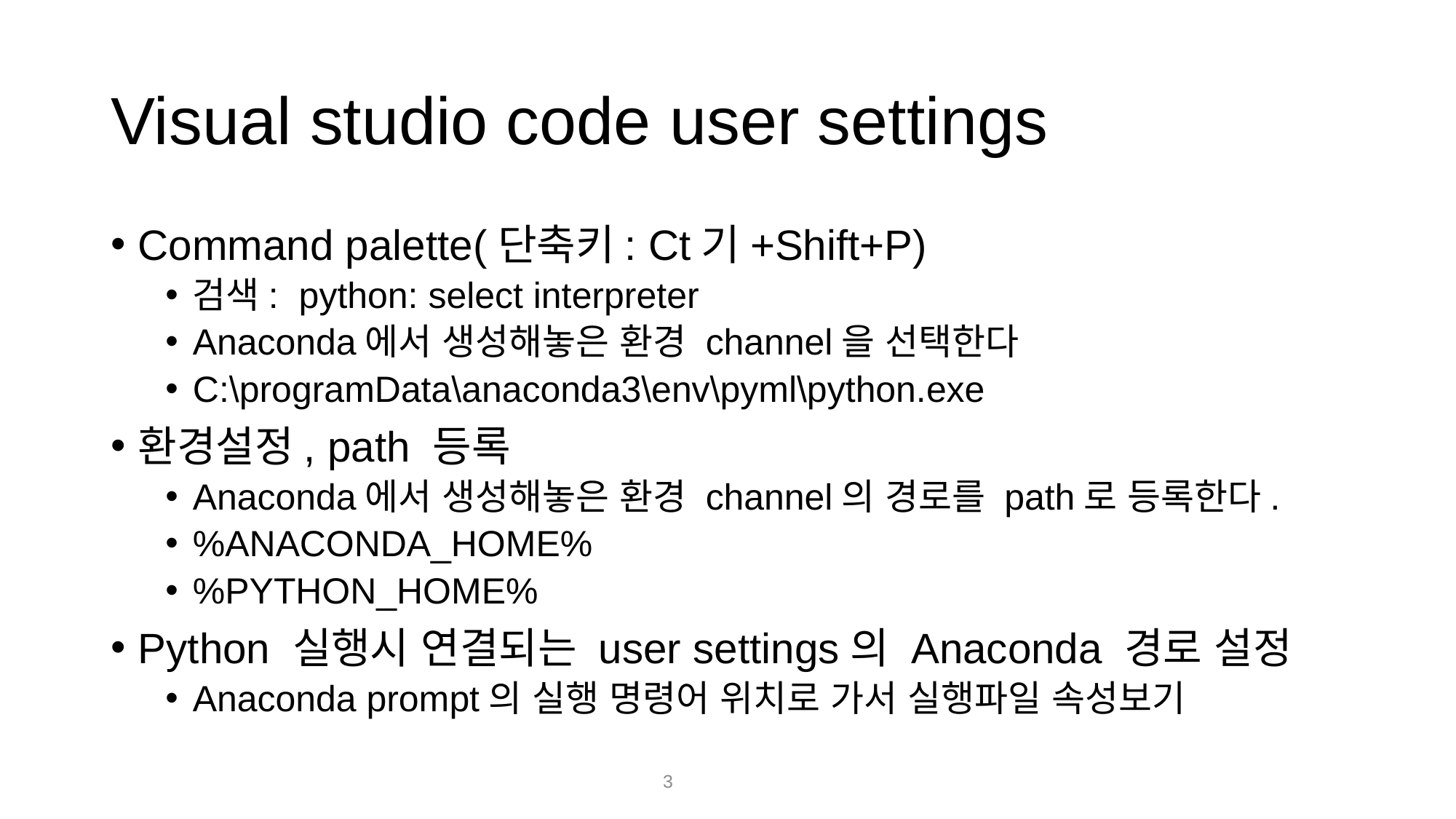

# Visual studio code user settings
Command palette(단축키: Ct기+Shift+P)
검색:  python: select interpreter
Anaconda에서 생성해놓은 환경 channel을 선택한다
C:\programData\anaconda3\env\pyml\python.exe
환경설정, path 등록
Anaconda에서 생성해놓은 환경 channel의 경로를 path로 등록한다.
%ANACONDA_HOME%
%PYTHON_HOME%
Python 실행시 연결되는 user settings의 Anaconda 경로 설정
Anaconda prompt의 실행 명령어 위치로 가서 실행파일 속성보기

3